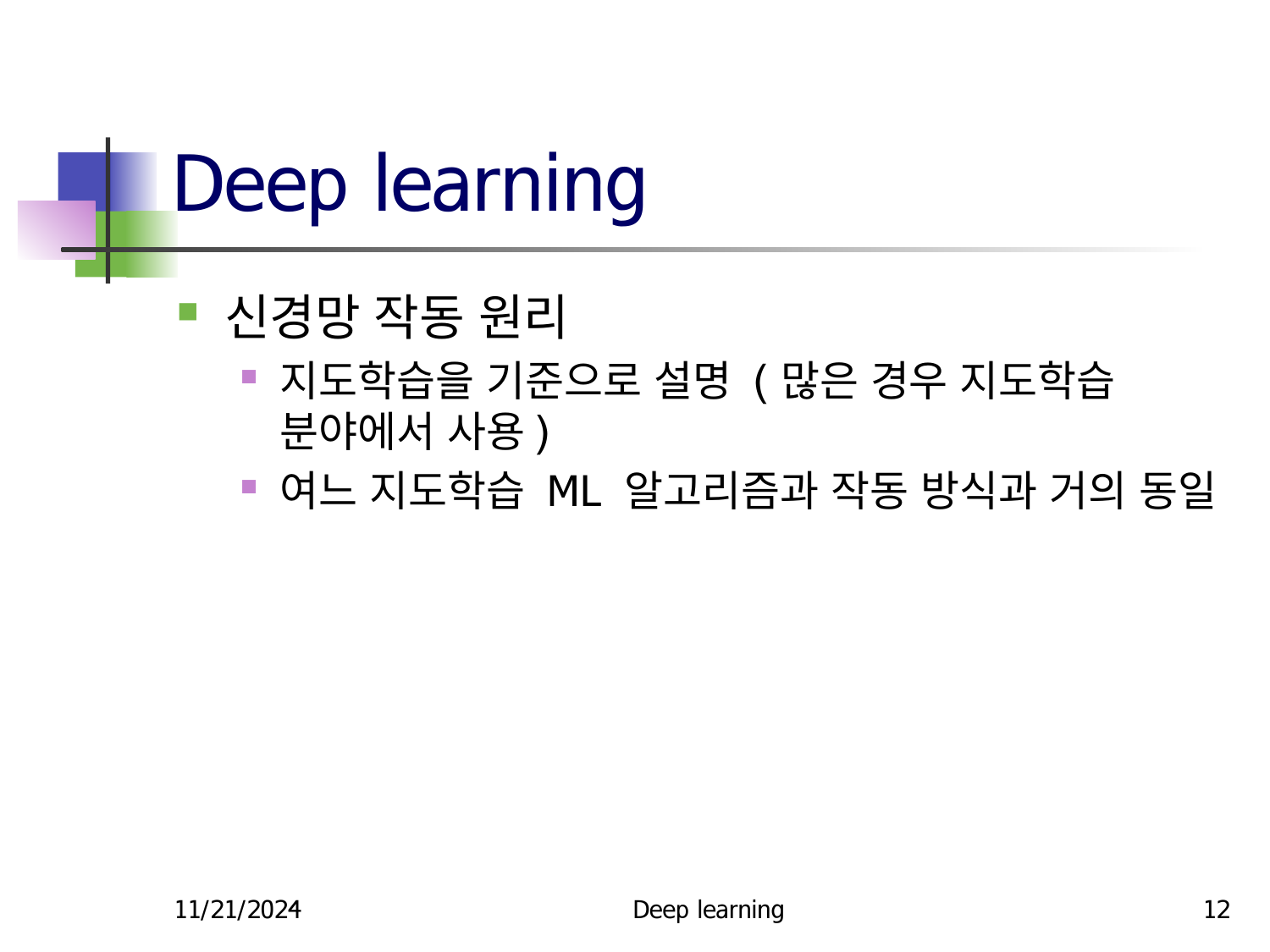

# Deep learning
신경망 작동 원리
지도학습을 기준으로 설명 (많은 경우 지도학습 분야에서 사용)
여느 지도학습 ML 알고리즘과 작동 방식과 거의 동일

11/21/2024
Deep learning
12